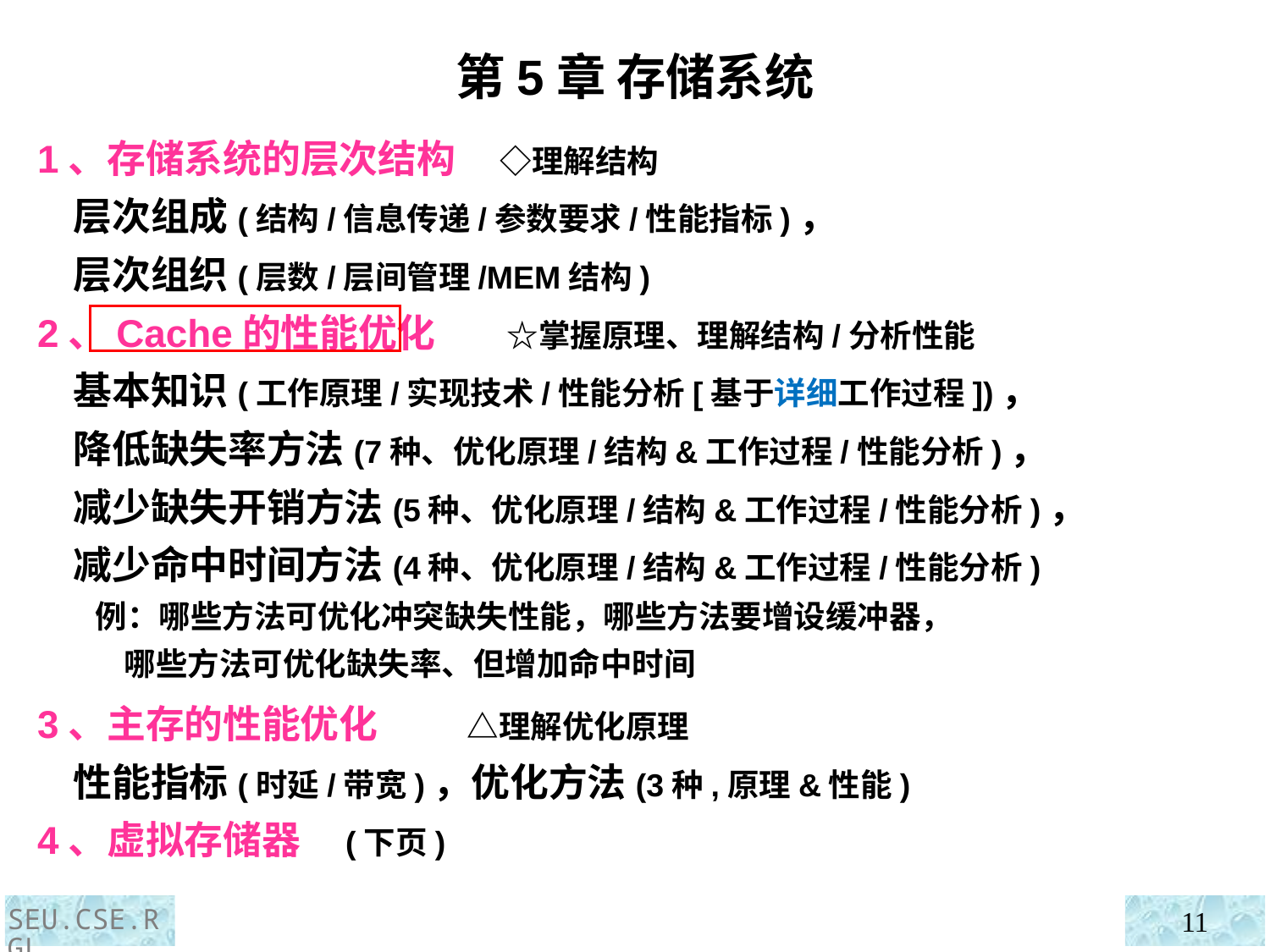

第5章 存储系统
1、存储系统的层次结构     ◇理解结构
   层次组成(结构/信息传递/参数要求/性能指标)，
   层次组织(层数/层间管理/MEM结构)
2、Cache的性能优化        ☆掌握原理、理解结构/分析性能
   基本知识(工作原理/实现技术/性能分析[基于详细工作过程])，
   降低缺失率方法(7种、优化原理/结构&工作过程/性能分析)，
   减少缺失开销方法(5种、优化原理/结构&工作过程/性能分析)，
   减少命中时间方法(4种、优化原理/结构&工作过程/性能分析)
       例：哪些方法可优化冲突缺失性能，哪些方法要增设缓冲器，
           哪些方法可优化缺失率、但增加命中时间
3、主存的性能优化          △理解优化原理
   性能指标(时延/带宽)，优化方法(3种,原理&性能)
4、虚拟存储器    (下页)

SEU.CSE.RGL
11